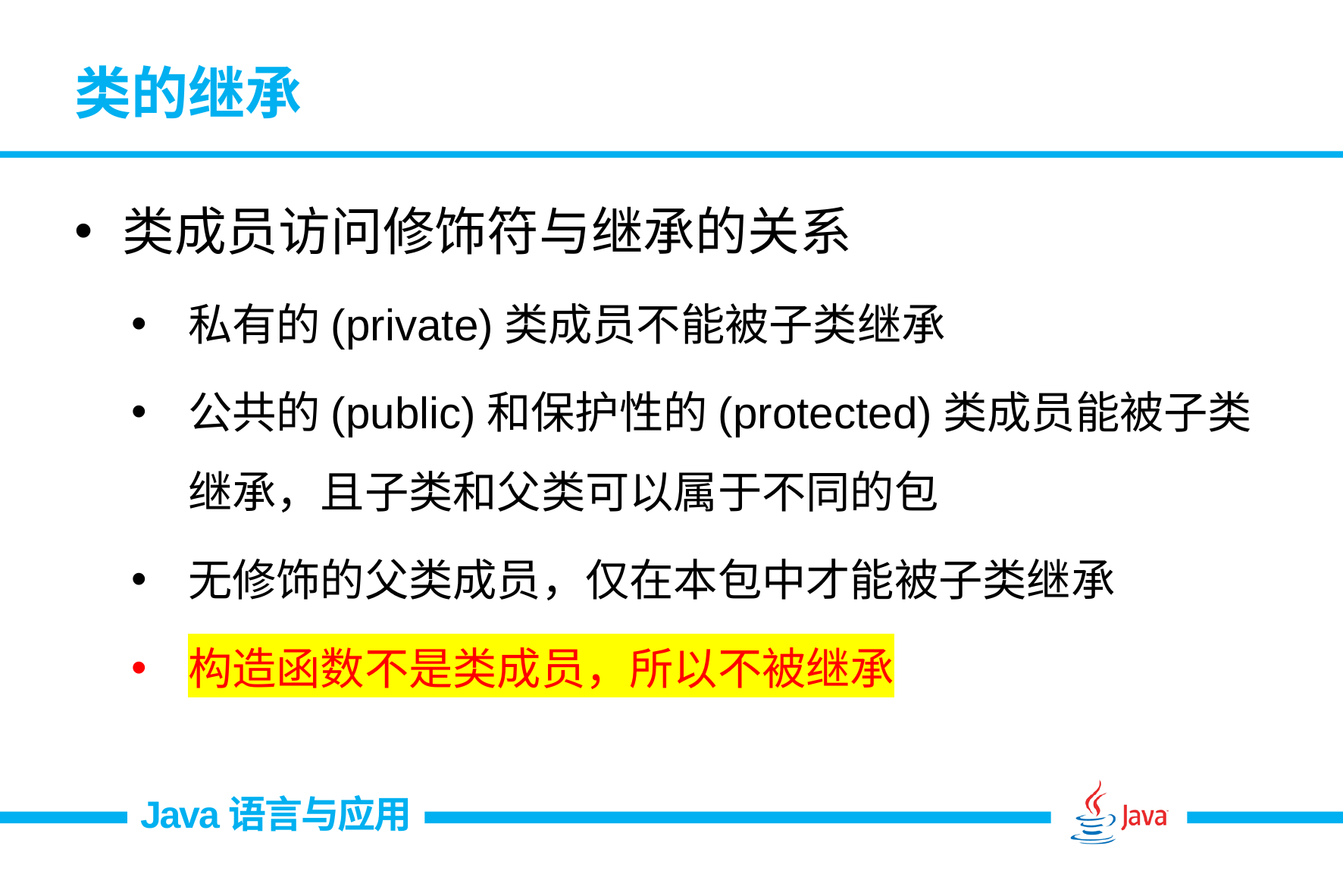

# 类的继承
类成员访问修饰符与继承的关系
私有的(private)类成员不能被子类继承
公共的(public)和保护性的(protected)类成员能被子类继承，且子类和父类可以属于不同的包
无修饰的父类成员，仅在本包中才能被子类继承
构造函数不是类成员，所以不被继承
4